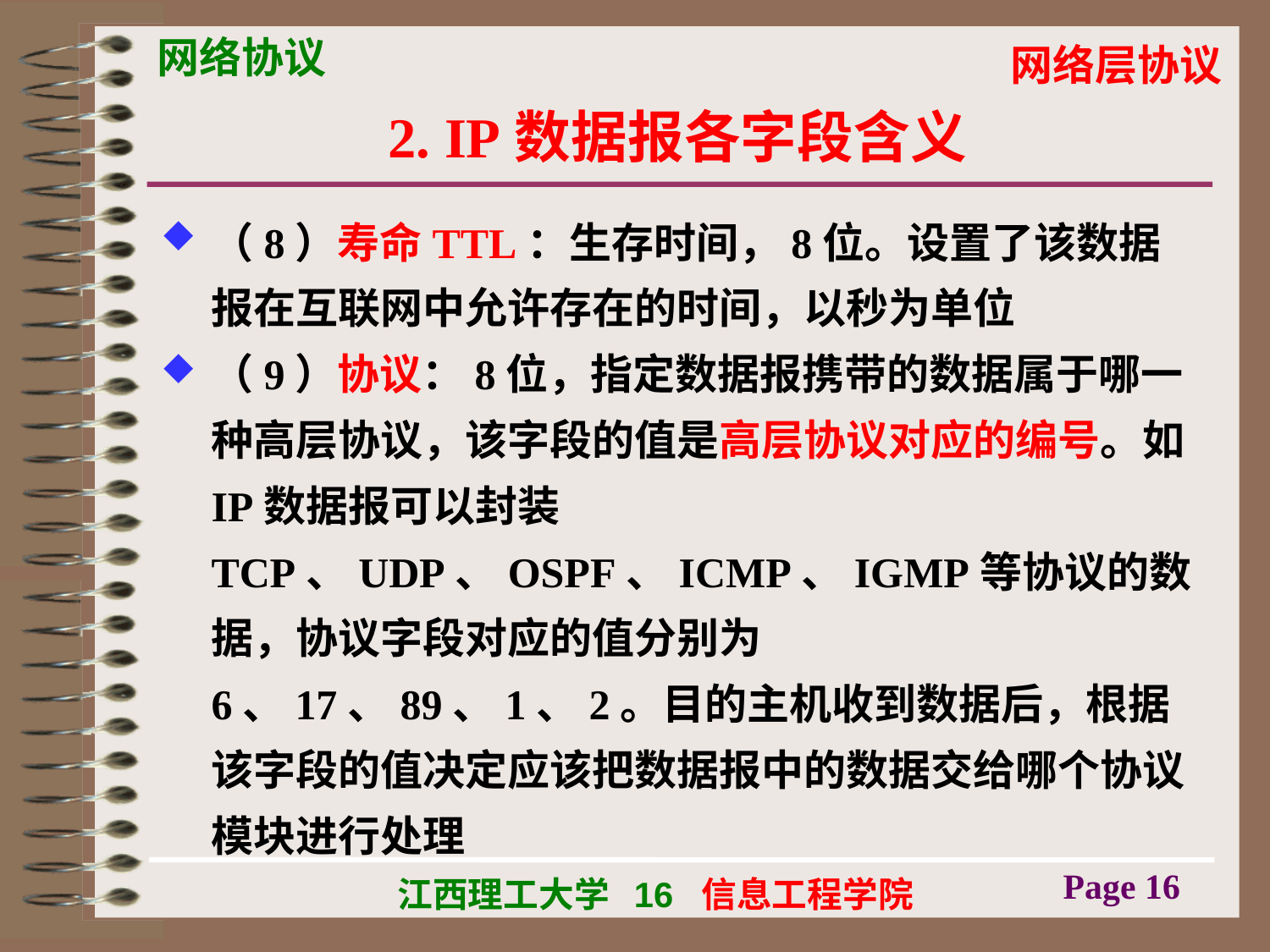

# 2. IP数据报各字段含义
（8）寿命TTL：生存时间，8位。设置了该数据报在互联网中允许存在的时间，以秒为单位
（9）协议：8位，指定数据报携带的数据属于哪一种高层协议，该字段的值是高层协议对应的编号。如IP数据报可以封装TCP、UDP、OSPF、ICMP、IGMP等协议的数据，协议字段对应的值分别为6、17、89、1、2。目的主机收到数据后，根据该字段的值决定应该把数据报中的数据交给哪个协议模块进行处理
Page 16